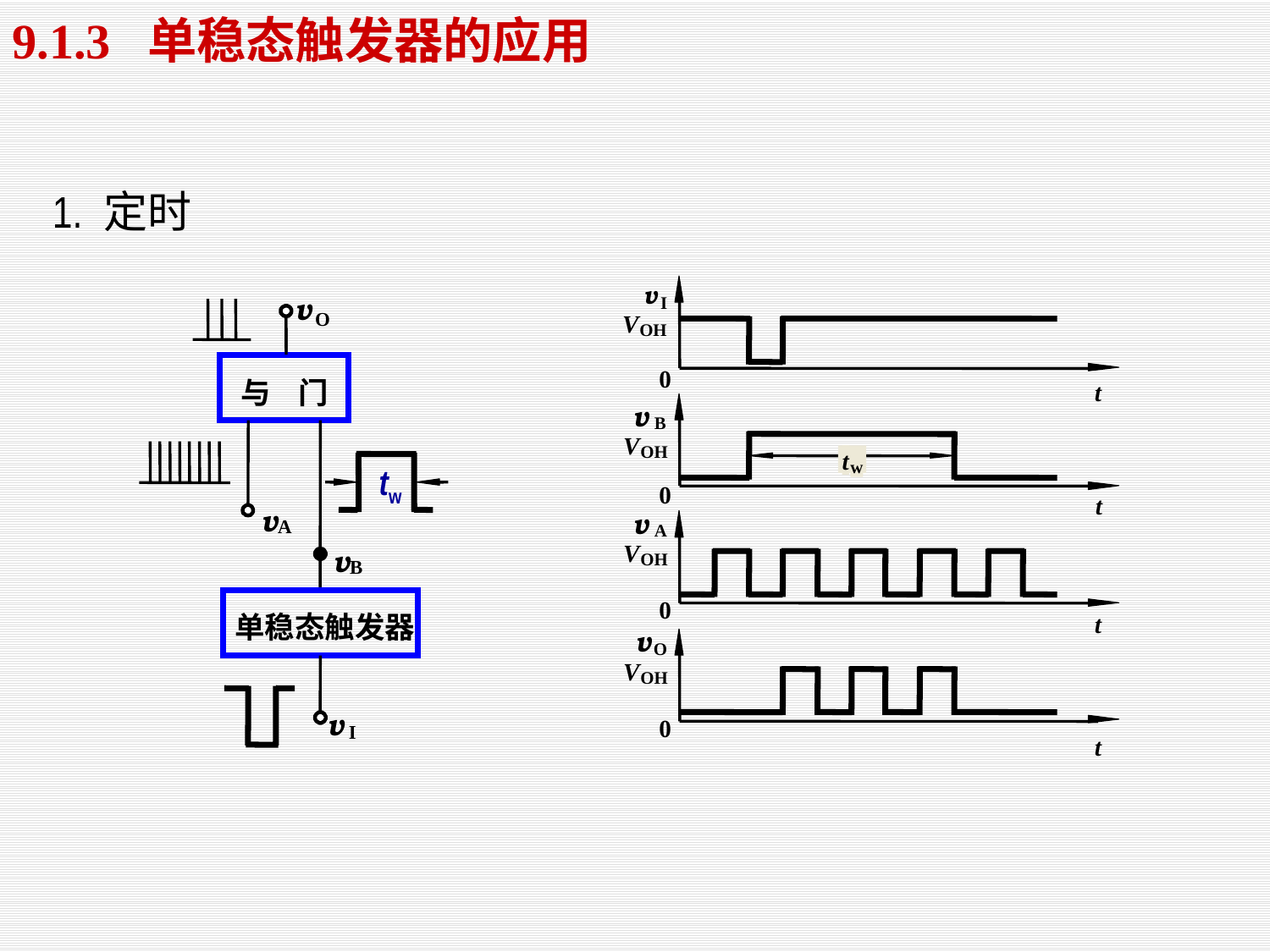

9.1.3  单稳态触发器的应用
 1. 定时

  v
I

V

OH

0

t

 v

B

V

OH

t

w

0

t
 v

A

V
OH

0

t
 v

O

V
OH

0

t
v

O

与
门

tw

v

A
v

B

单稳态触发器

v

I